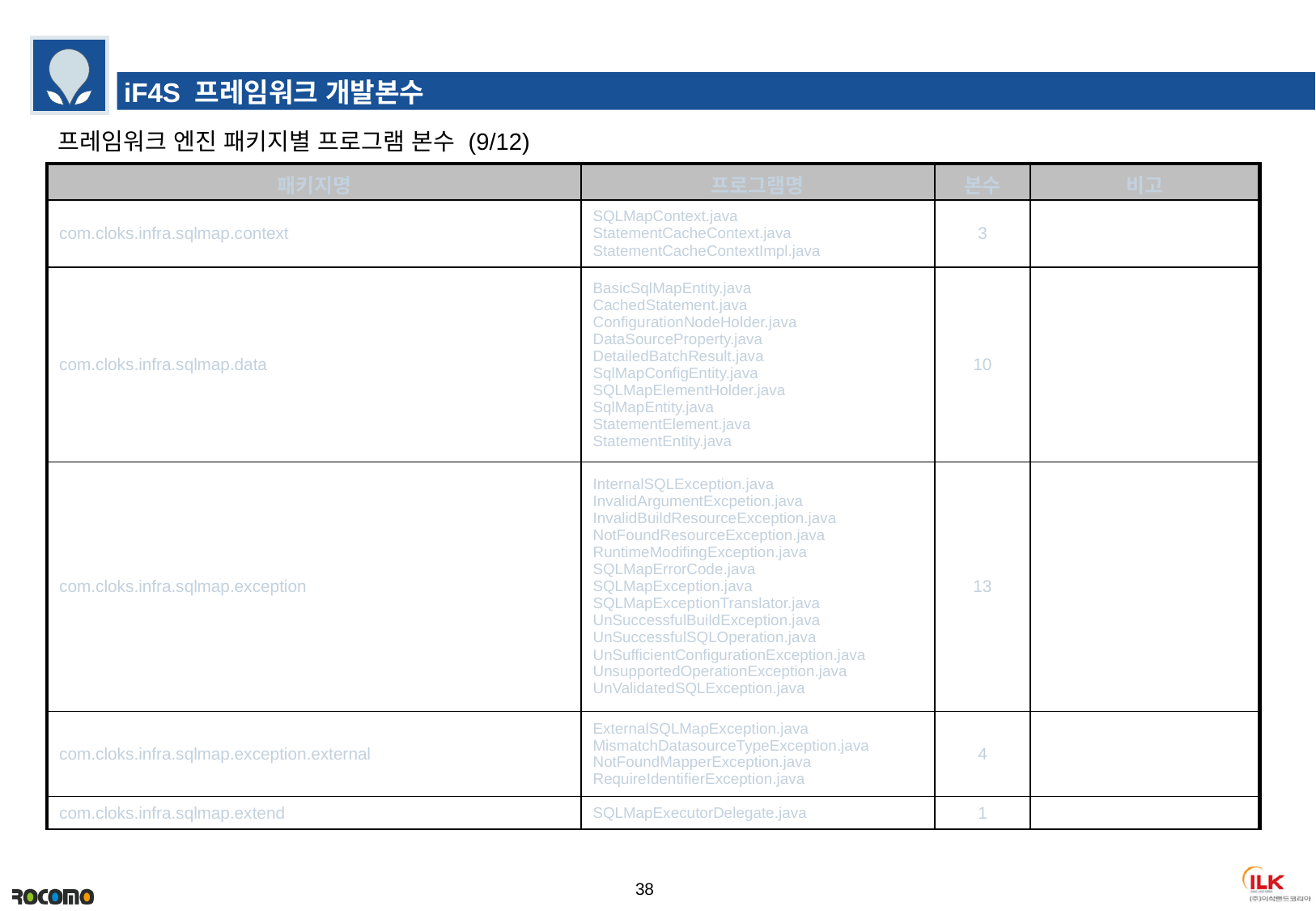

iF4S 프레임워크 개발본수
프레임워크 엔진 패키지별 프로그램 본수 (9/12)
| 패키지명 | 프로그램명 | 본수 | 비고 |
| --- | --- | --- | --- |
| com.cloks.infra.sqlmap.context | SQLMapContext.java StatementCacheContext.java StatementCacheContextImpl.java | 3 |  |
| com.cloks.infra.sqlmap.data | BasicSqlMapEntity.java CachedStatement.java ConfigurationNodeHolder.java DataSourceProperty.java DetailedBatchResult.java SqlMapConfigEntity.java SQLMapElementHolder.java SqlMapEntity.java StatementElement.java StatementEntity.java | 10 |  |
| com.cloks.infra.sqlmap.exception | InternalSQLException.java InvalidArgumentExcpetion.java InvalidBuildResourceException.java NotFoundResourceException.java RuntimeModifingException.java SQLMapErrorCode.java SQLMapException.java SQLMapExceptionTranslator.java UnSuccessfulBuildException.java UnSuccessfulSQLOperation.java UnSufficientConfigurationException.java UnsupportedOperationException.java UnValidatedSQLException.java | 13 |  |
| com.cloks.infra.sqlmap.exception.external | ExternalSQLMapException.java MismatchDatasourceTypeException.java NotFoundMapperException.java RequireIdentifierException.java | 4 |  |
| com.cloks.infra.sqlmap.extend | SQLMapExecutorDelegate.java | 1 |  |